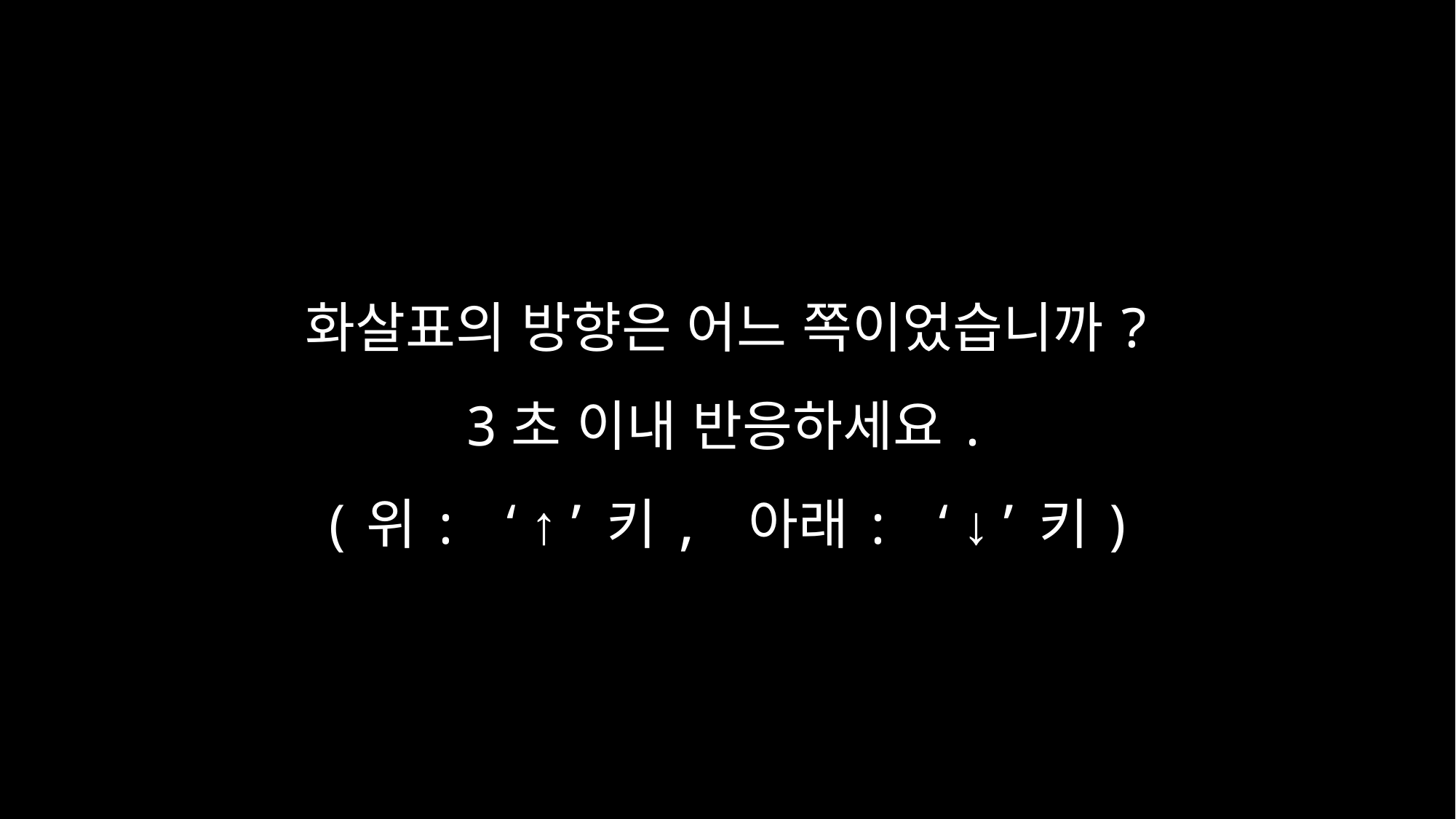

화살표의 방향은 어느 쪽이었습니까?
3초 이내 반응하세요.
(위: ‘↑’키, 아래: ‘↓’키)